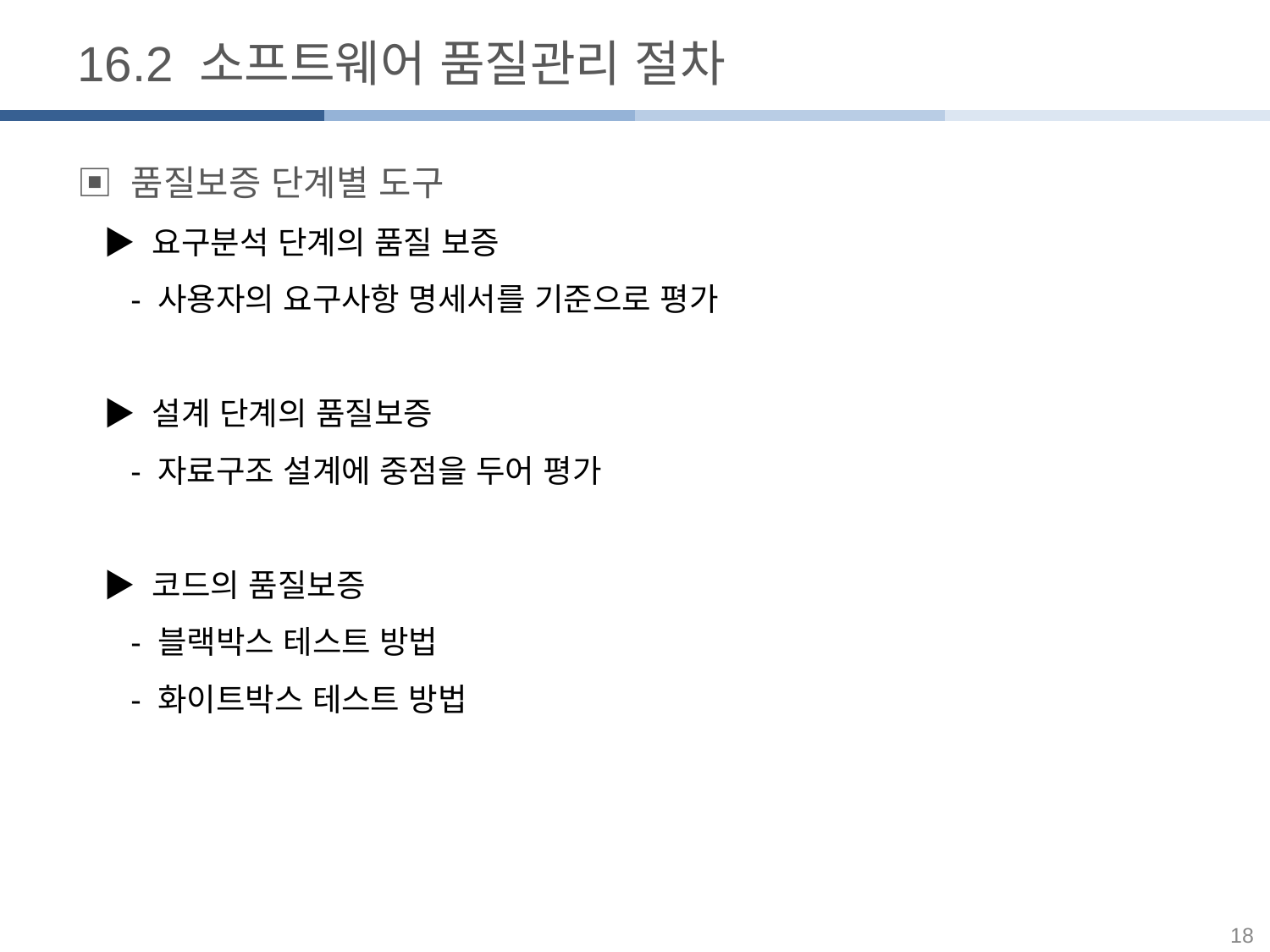

16.2 소프트웨어 품질관리 절차
▣ 품질보증 단계별 도구
   ▶ 요구분석 단계의 품질 보증
      - 사용자의 요구사항 명세서를 기준으로 평가

   ▶ 설계 단계의 품질보증
      - 자료구조 설계에 중점을 두어 평가

   ▶ 코드의 품질보증
      - 블랙박스 테스트 방법
      - 화이트박스 테스트 방법
18